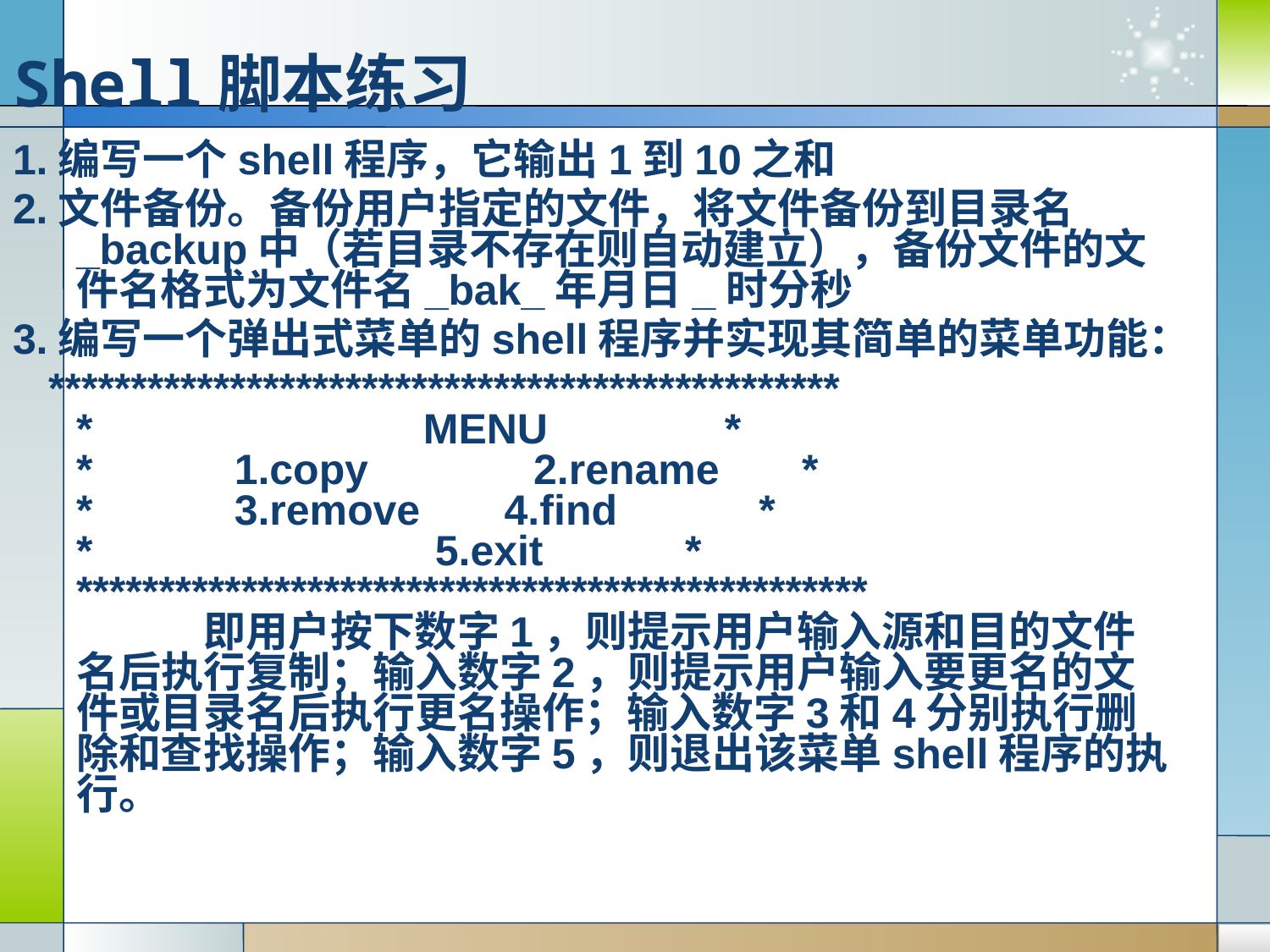

Shell脚本练习
1.编写一个shell程序，它输出1到10之和
2.文件备份。备份用户指定的文件，将文件备份到目录名 _backup中（若目录不存在则自动建立），备份文件的文件名格式为文件名_bak_年月日_时分秒
3.编写一个弹出式菜单的shell程序并实现其简单的菜单功能：
   ************************************************
*                            MENU               *
*            1.copy              2.rename       *
*            3.remove	    4.find            *
*                             5.exit            *                  ************************************************
	即用户按下数字1，则提示用户输入源和目的文件名后执行复制；输入数字2，则提示用户输入要更名的文件或目录名后执行更名操作；输入数字3和4分别执行删除和查找操作；输入数字5，则退出该菜单shell程序的执行。

# 117